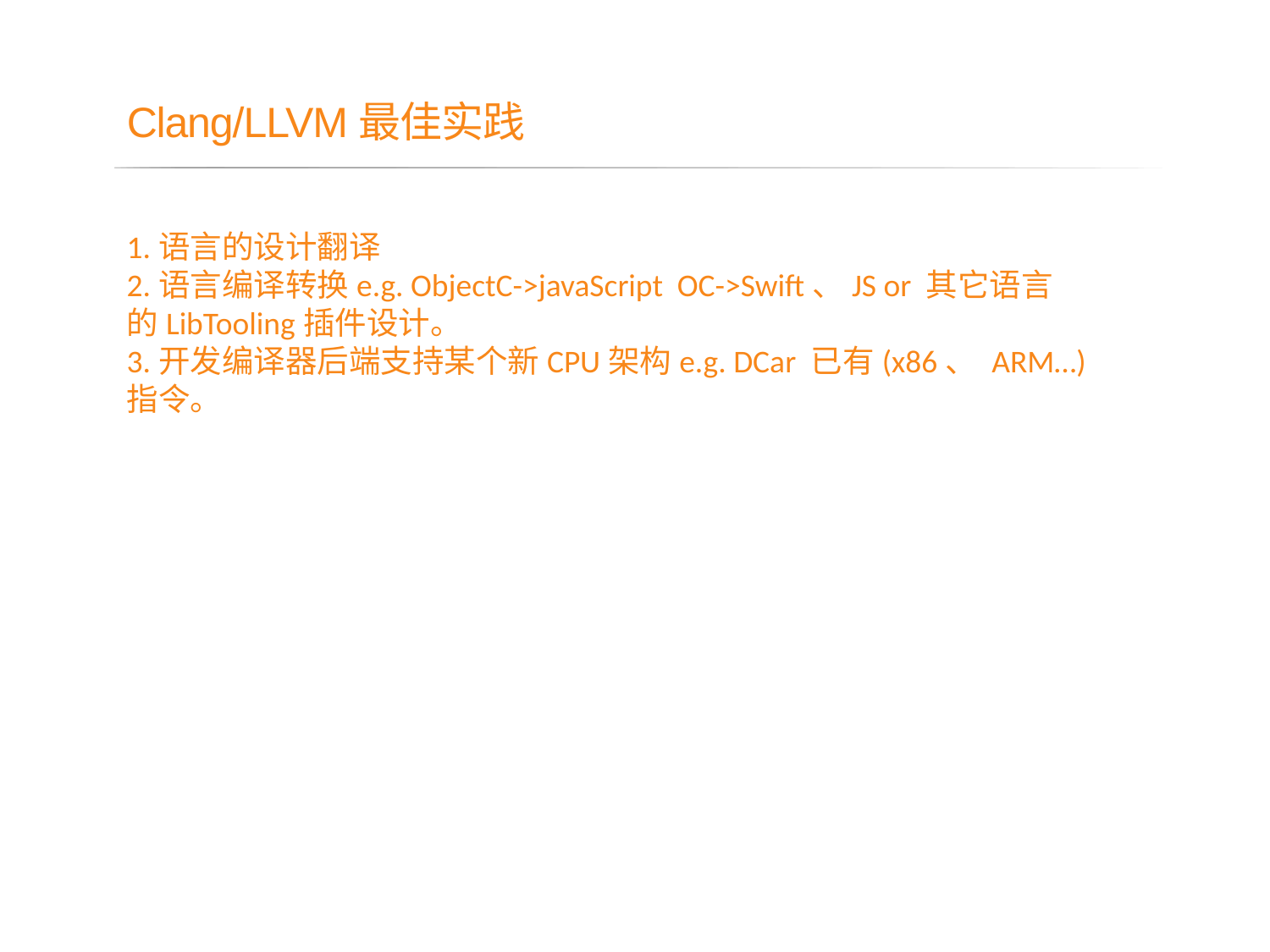

# Clang/LLVM最佳实践

1.语言的设计翻译
2.语言编译转换e.g. ObjectC->javaScript  OC->Swift、JS or 其它语言 的LibTooling插件设计。
3.开发编译器后端支持某个新CPU架构e.g. DCar 已有(x86、 ARM…) 指令。